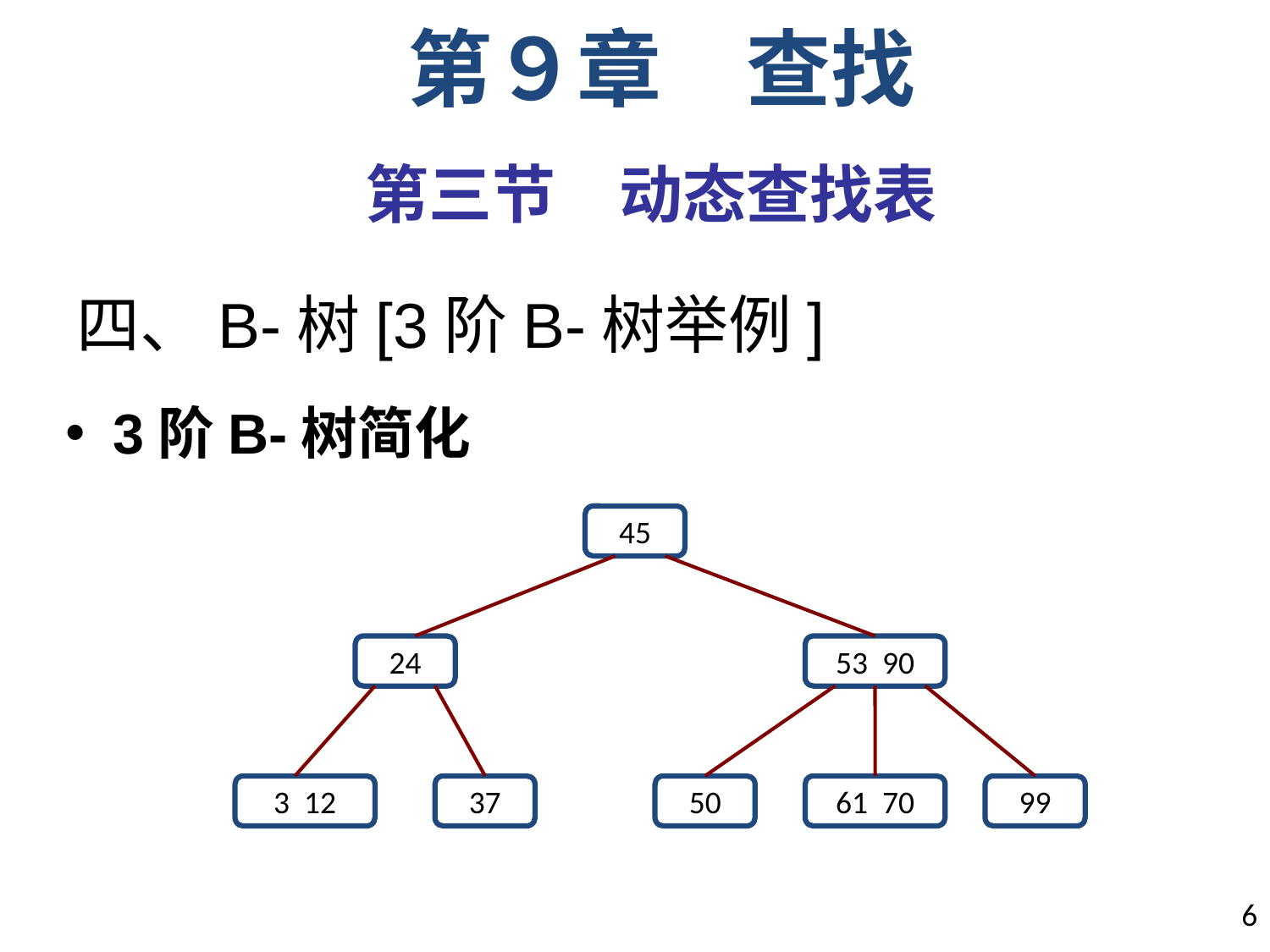

第９章　查找
第三节　动态查找表
# 四、B-树[3阶B-树举例]
3阶B-树简化
45

24
53  90

3  12
37
50
61  70
99
6